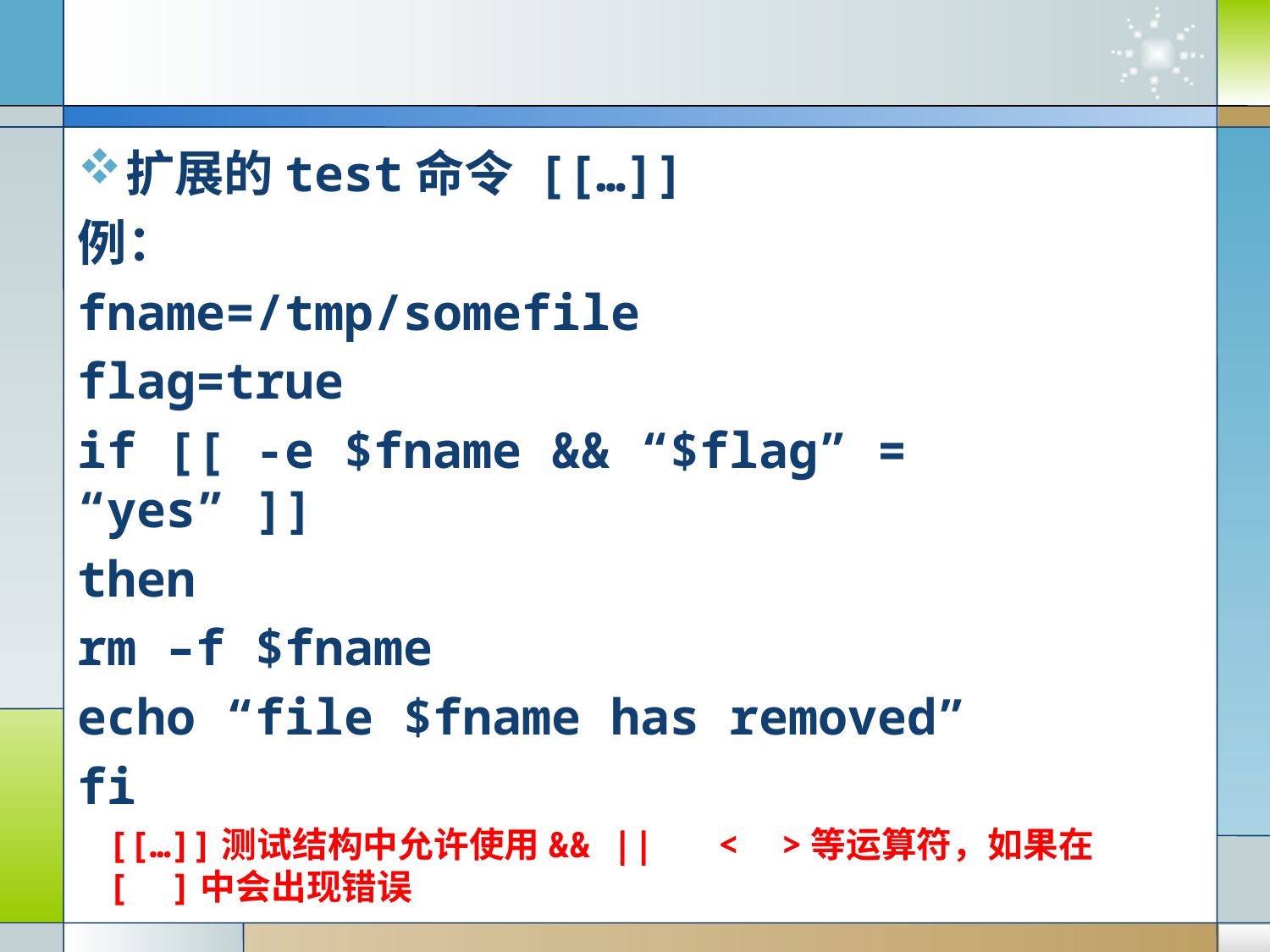

#
扩展的test命令 [[…]]
例：
fname=/tmp/somefile
flag=true
if [[ -e $fname && “$flag” = “yes” ]]
then
rm –f $fname
echo “file $fname has removed”
fi
[[…]]测试结构中允许使用&& ||   <  >等运算符，如果在[  ]中会出现错误